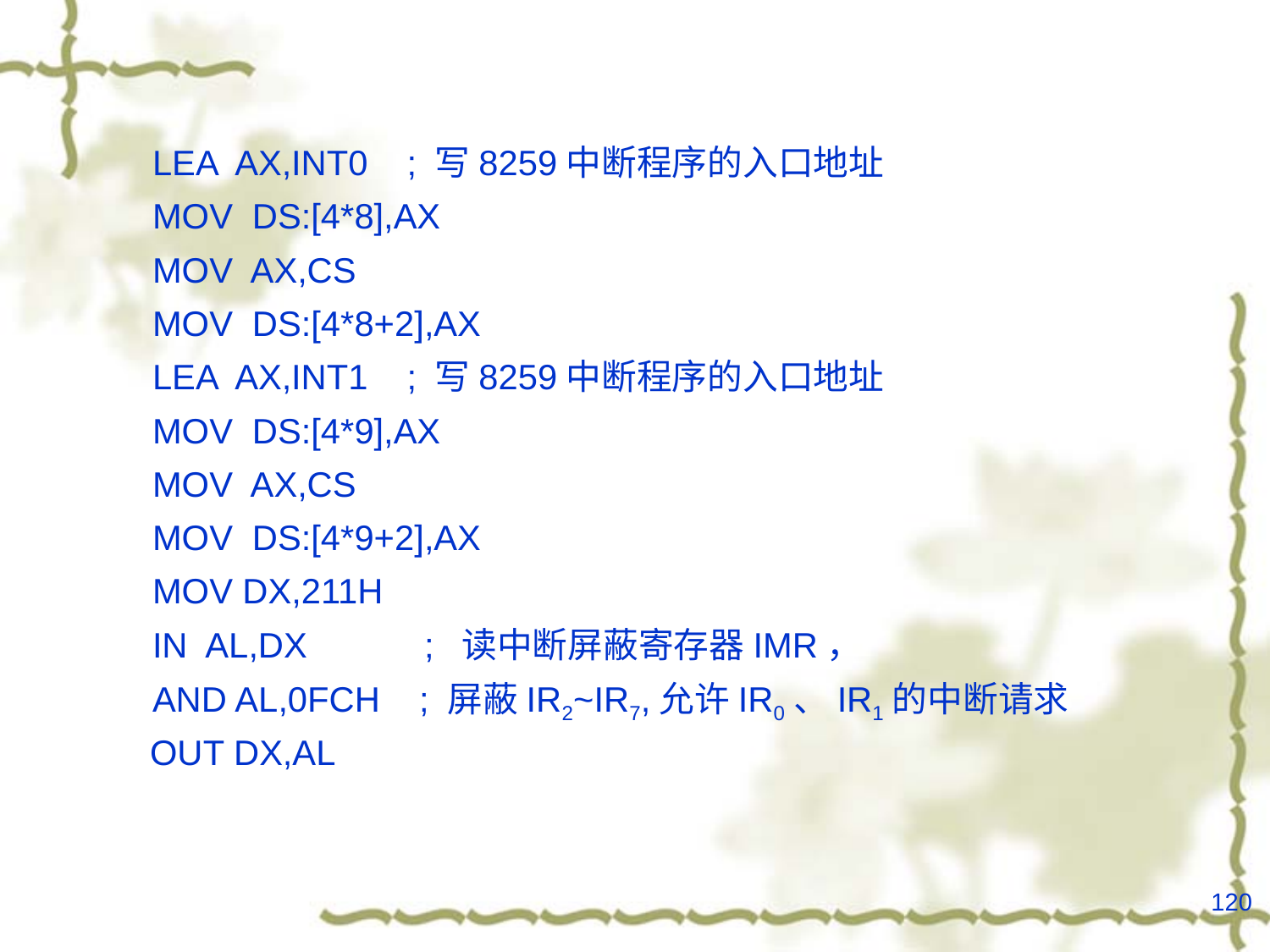

LEA  AX,INT0    ; 写8259中断程序的入口地址
          MOV  DS:[4*8],AX
          MOV  AX,CS
          MOV  DS:[4*8+2],AX
          LEA  AX,INT1    ; 写8259中断程序的入口地址
          MOV  DS:[4*9],AX
          MOV  AX,CS
          MOV  DS:[4*9+2],AX
          MOV DX,211H
          IN  AL,DX            ;  读中断屏蔽寄存器IMR，
          AND AL,0FCH    ; 屏蔽IR2~IR7,允许IR0、IR1的中断请求
        OUT DX,AL

120